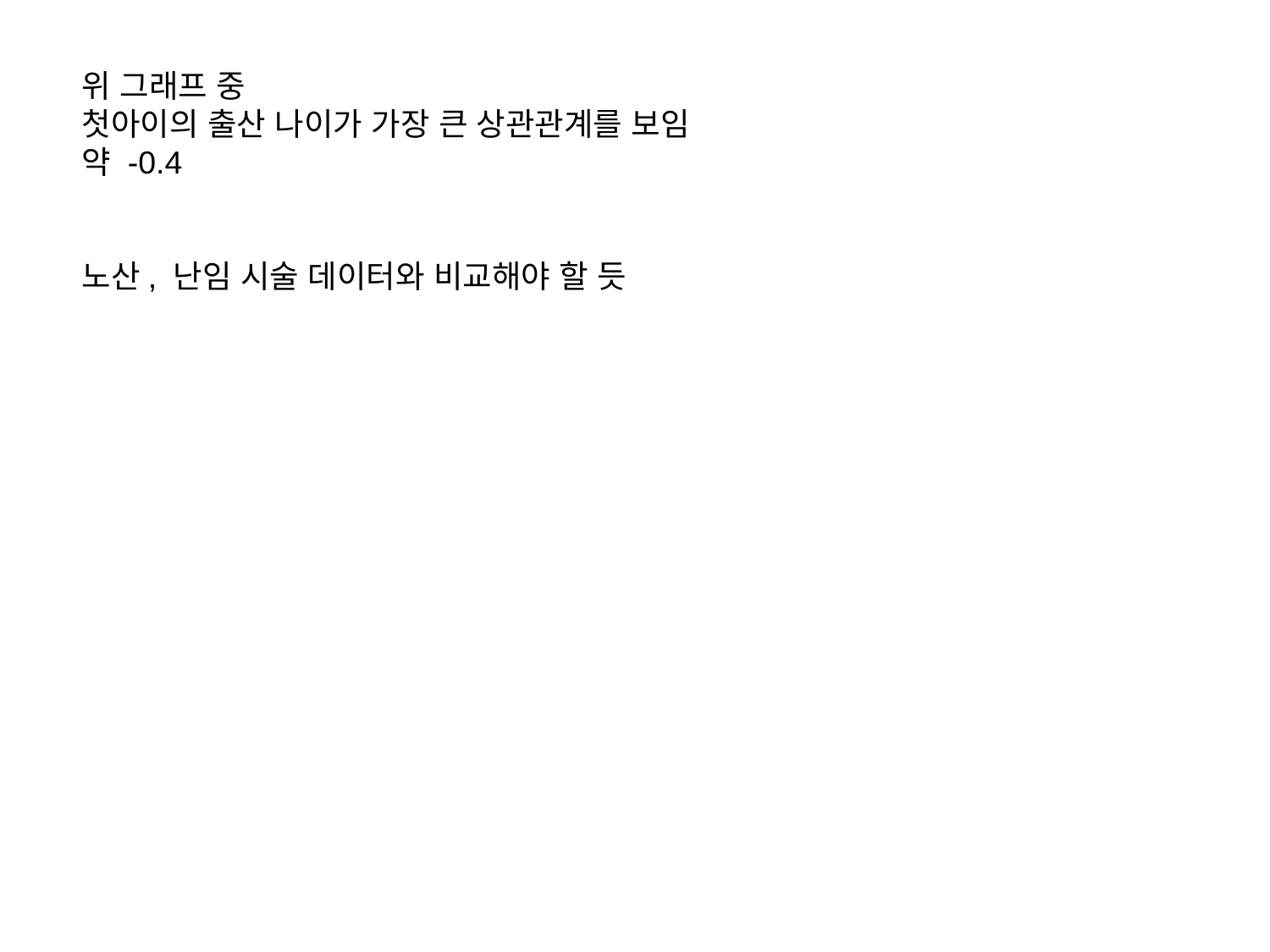

위 그래프 중
첫아이의 출산 나이가 가장 큰 상관관계를 보임
약 -0.4

노산, 난임 시술 데이터와 비교해야 할 듯